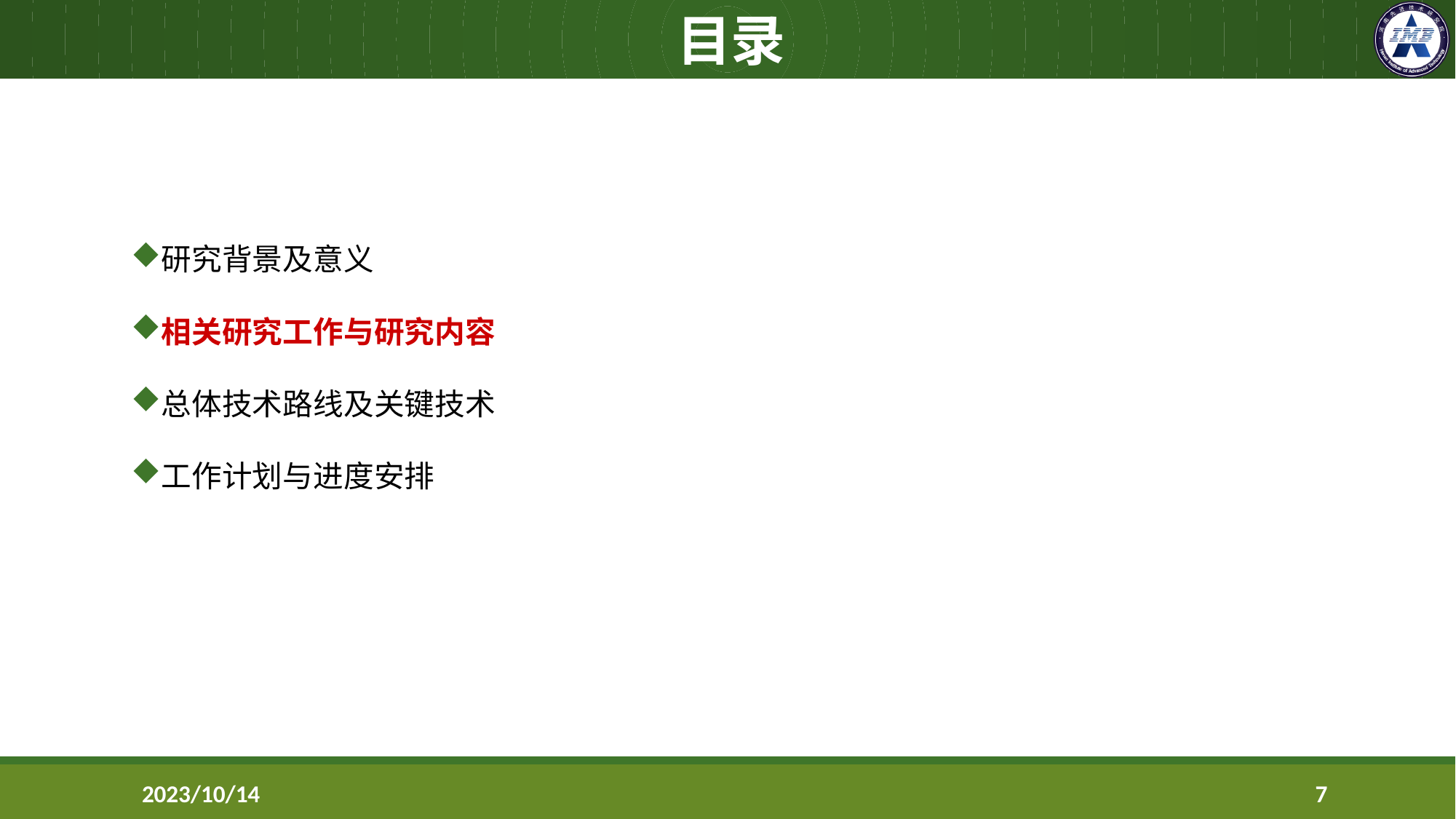

# 目录
研究背景及意义
相关研究工作与研究内容
总体技术路线及关键技术
工作计划与进度安排

2023/10/14

7